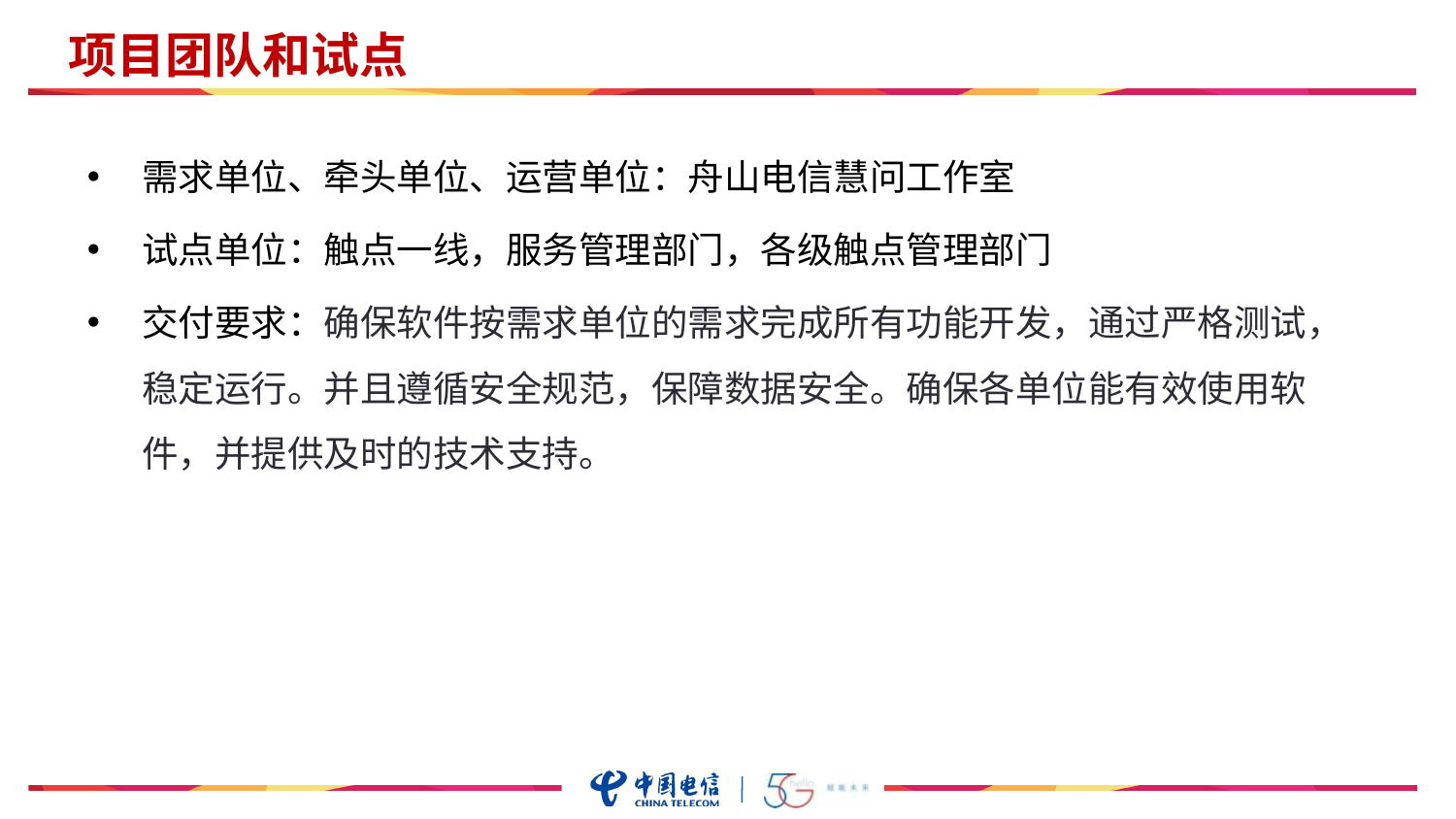

项目团队和试点
需求单位、牵头单位、运营单位：舟山电信慧问工作室
试点单位：触点一线，服务管理部门，各级触点管理部门
交付要求：确保软件按需求单位的需求完成所有功能开发，通过严格测试，稳定运行。并且遵循安全规范，保障数据安全。确保各单位能有效使用软件，并提供及时的技术支持。